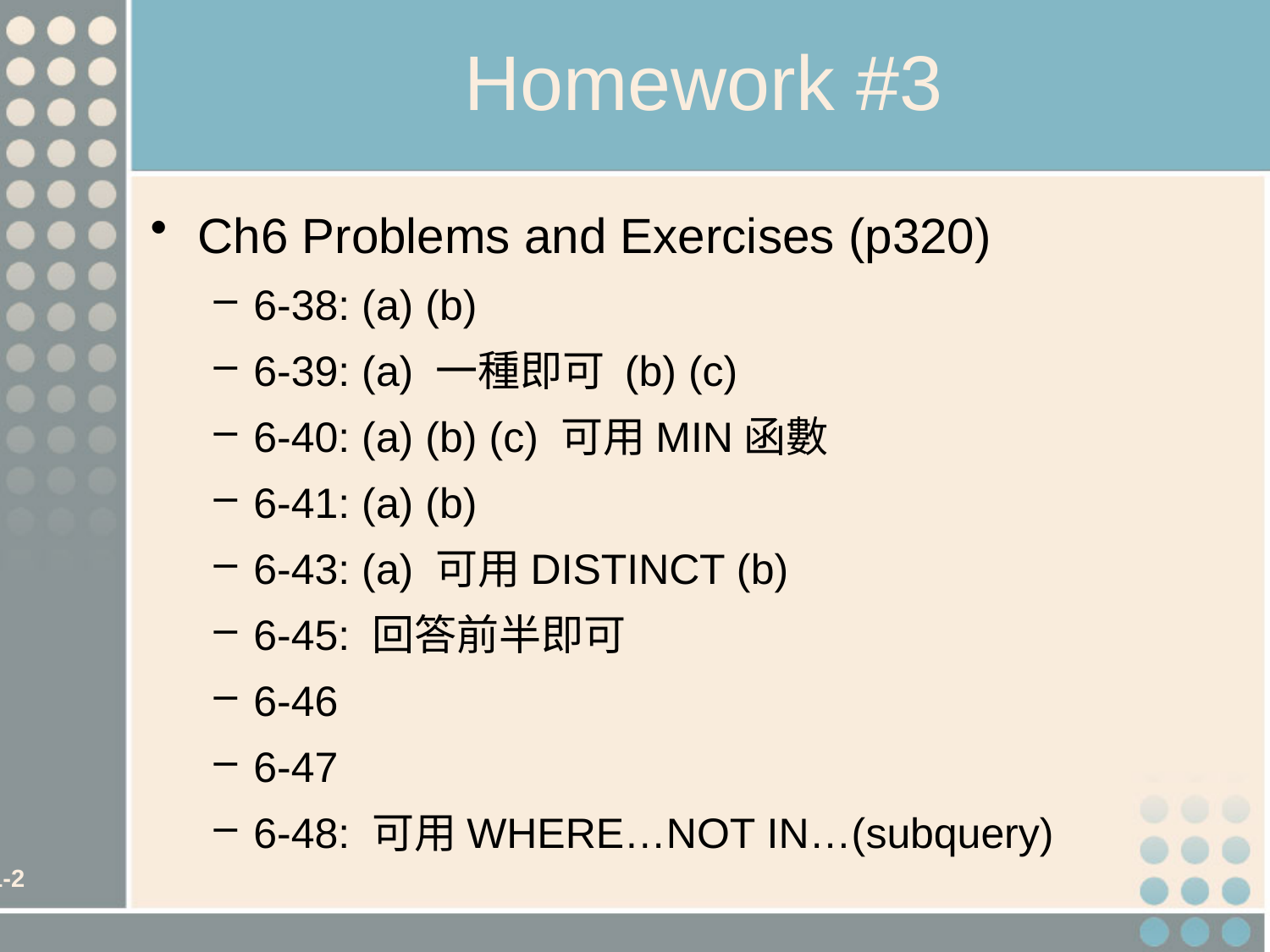

# Homework #3
Ch6 Problems and Exercises (p320)
6-38: (a) (b)
6-39: (a) 一種即可 (b) (c)
6-40: (a) (b) (c) 可用MIN函數
6-41: (a) (b)
6-43: (a) 可用DISTINCT (b)
6-45: 回答前半即可
6-46
6-47
6-48: 可用WHERE…NOT IN…(subquery)